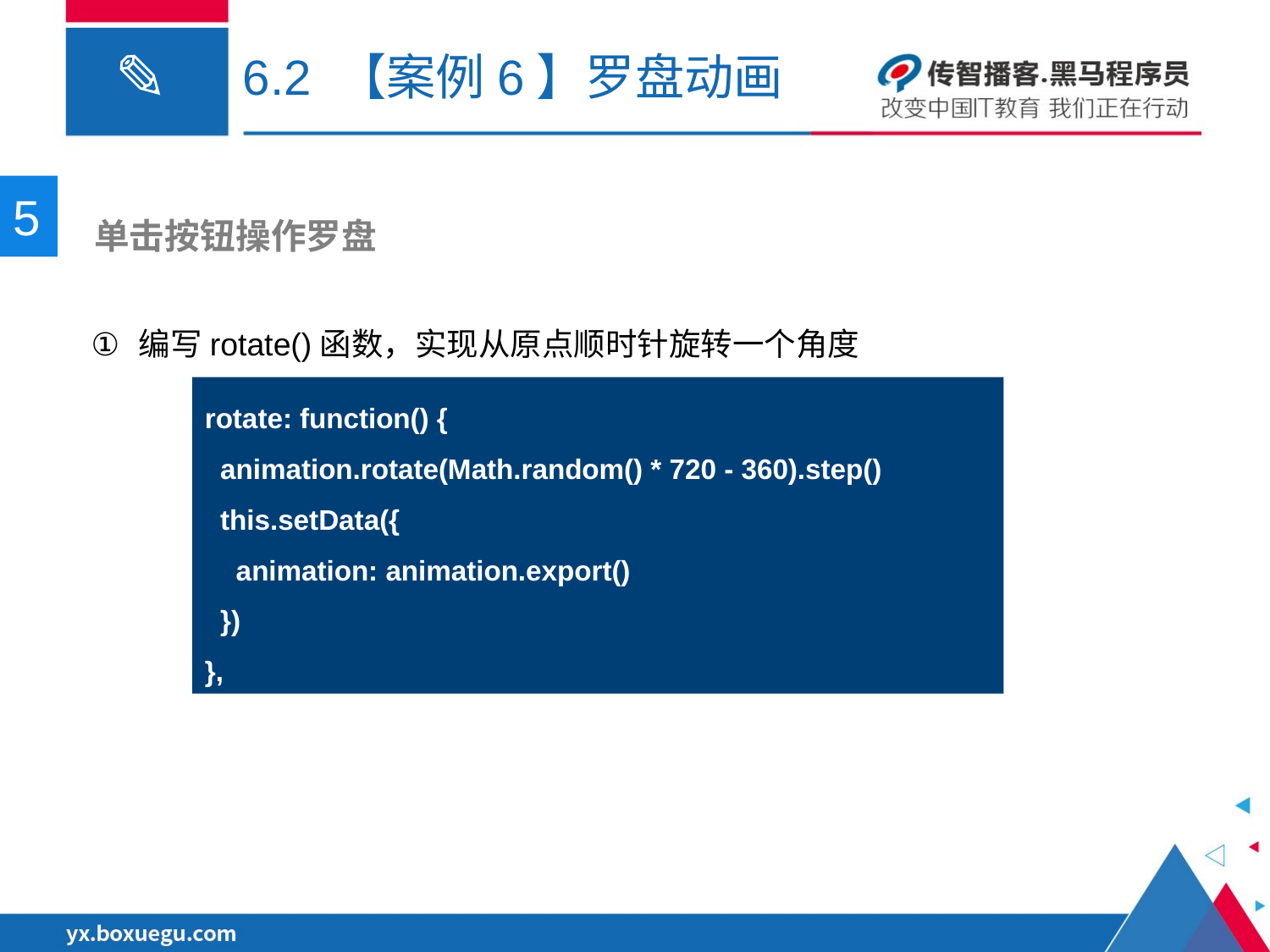

# 6.2 【案例6】罗盘动画

5
  单击按钮操作罗盘
编写rotate()函数，实现从原点顺时针旋转一个角度
rotate: function() {
  animation.rotate(Math.random() * 720 - 360).step()
  this.setData({
    animation: animation.export()
  })
},